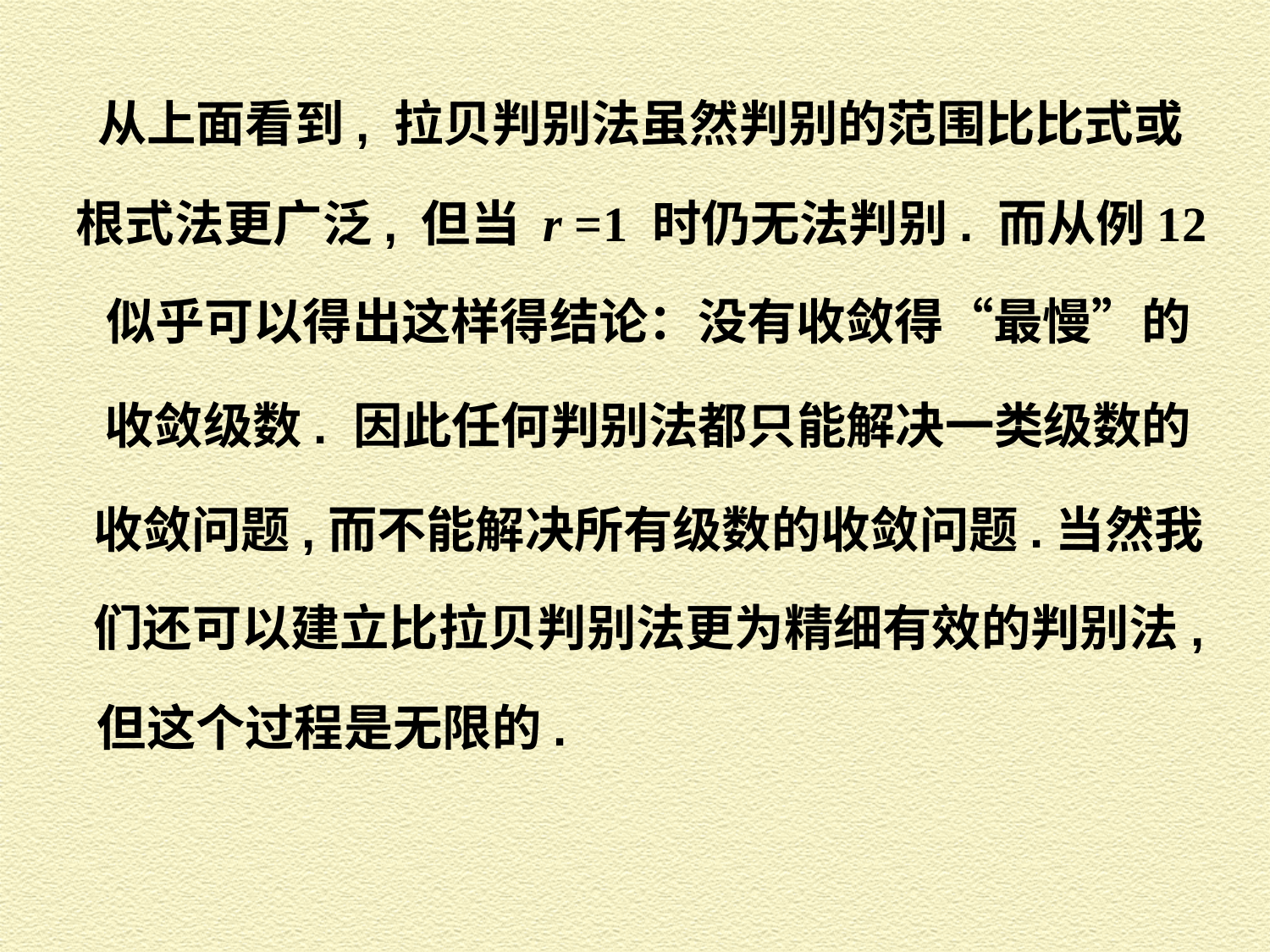

从上面看到, 拉贝判别法虽然判别的范围比比式或
根式法更广泛, 但当 r =1 时仍无法判别. 而从例12
似乎可以得出这样得结论：没有收敛得“最慢”的
收敛级数. 因此任何判别法都只能解决一类级数的
收敛问题,而不能解决所有级数的收敛问题.当然我
们还可以建立比拉贝判别法更为精细有效的判别法,
但这个过程是无限的.